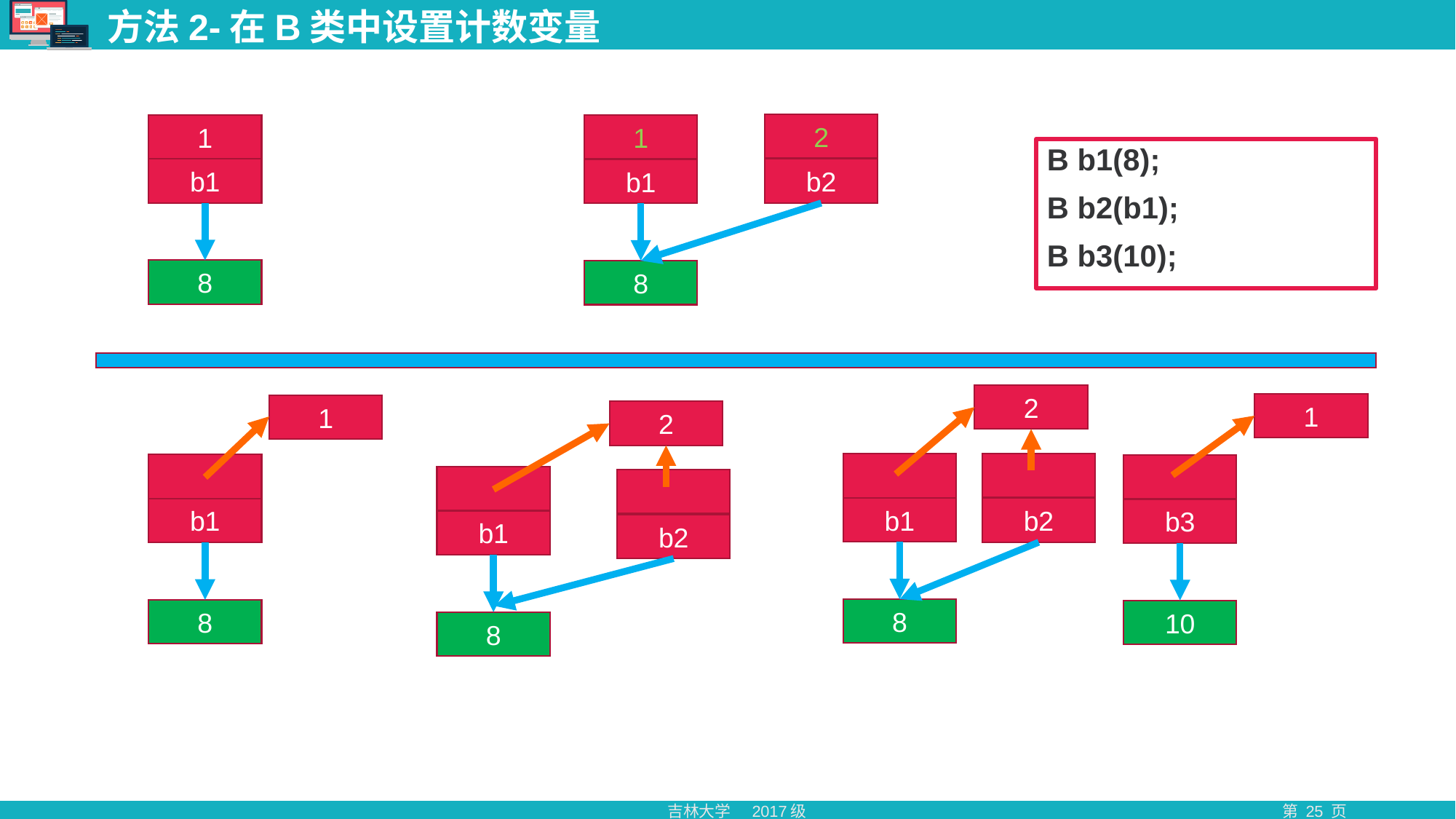

# 方法2-在B类中设置计数变量
2
1
1
B b1(8);
B b2(b1);
B b3(10);
b1
b2
b1
8
8

2
1
1
2

b1
b2
b1
b3
b1
b2
8
8
10
8